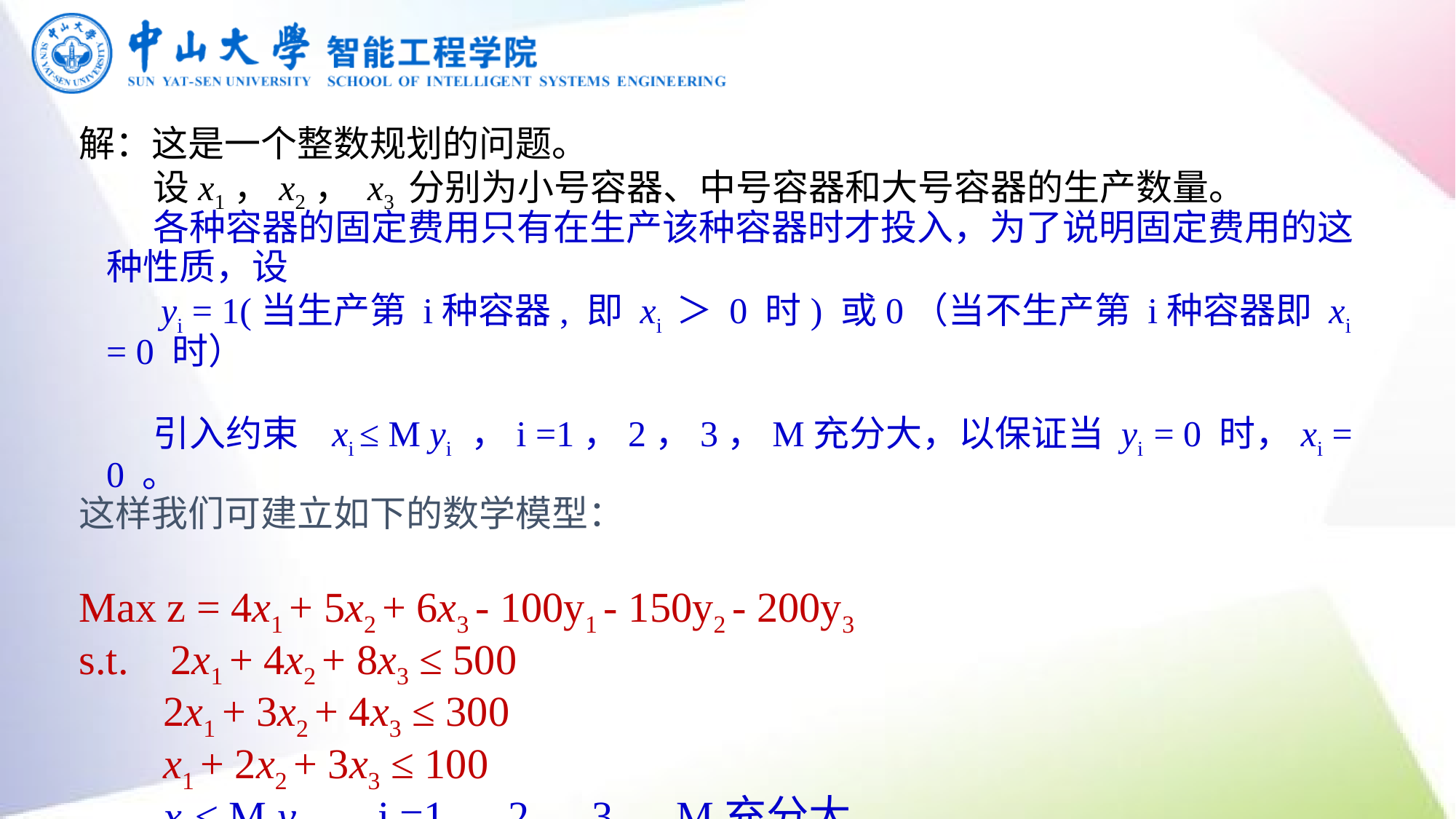

解：这是一个整数规划的问题。
        设x1，x2， x3 分别为小号容器、中号容器和大号容器的生产数量。
        各种容器的固定费用只有在生产该种容器时才投入，为了说明固定费用的这种性质，设
         yi = 1(当生产第 i种容器, 即 xi ＞ 0 时) 或0（当不生产第 i种容器即 xi = 0 时）

        引入约束   xi ≤ M yi  ，i =1，2，3，M充分大，以保证当 yi  = 0 时，xi = 0 。
这样我们可建立如下的数学模型：

Max z = 4x1 + 5x2 + 6x3 - 100y1 - 150y2 - 200y3
s.t.    2x1 + 4x2 + 8x3 ≤ 500
        2x1 + 3x2 + 4x3 ≤ 300
        x1 + 2x2 + 3x3 ≤ 100
        xi ≤ M yi  ，i =1，2，3，M充分大
         xj ≥ 0   yj 为0--1变量，i = 1,2,3